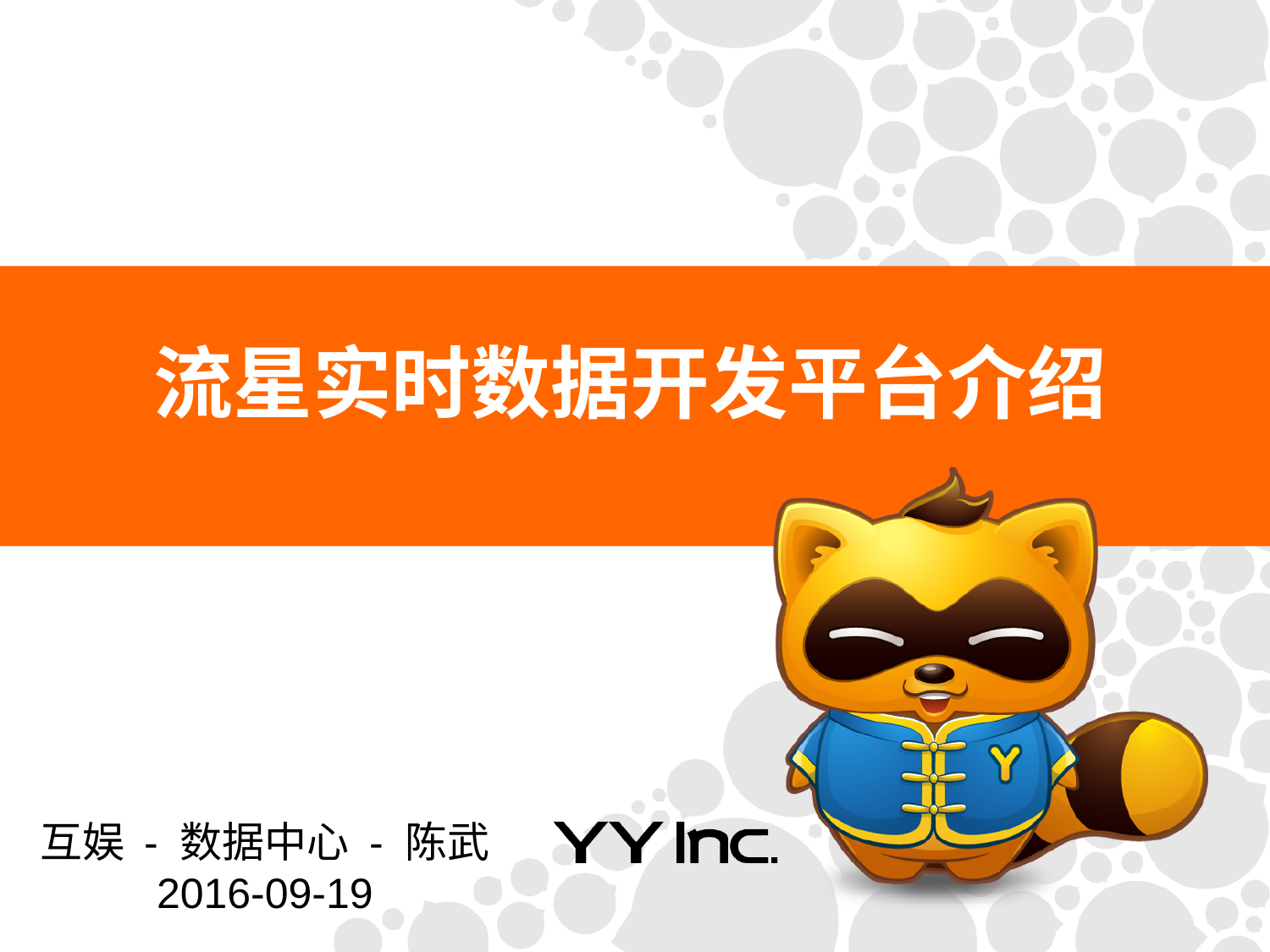

流星实时数据开发平台介绍

互娱 - 数据中心 - 陈武
2016-09-19